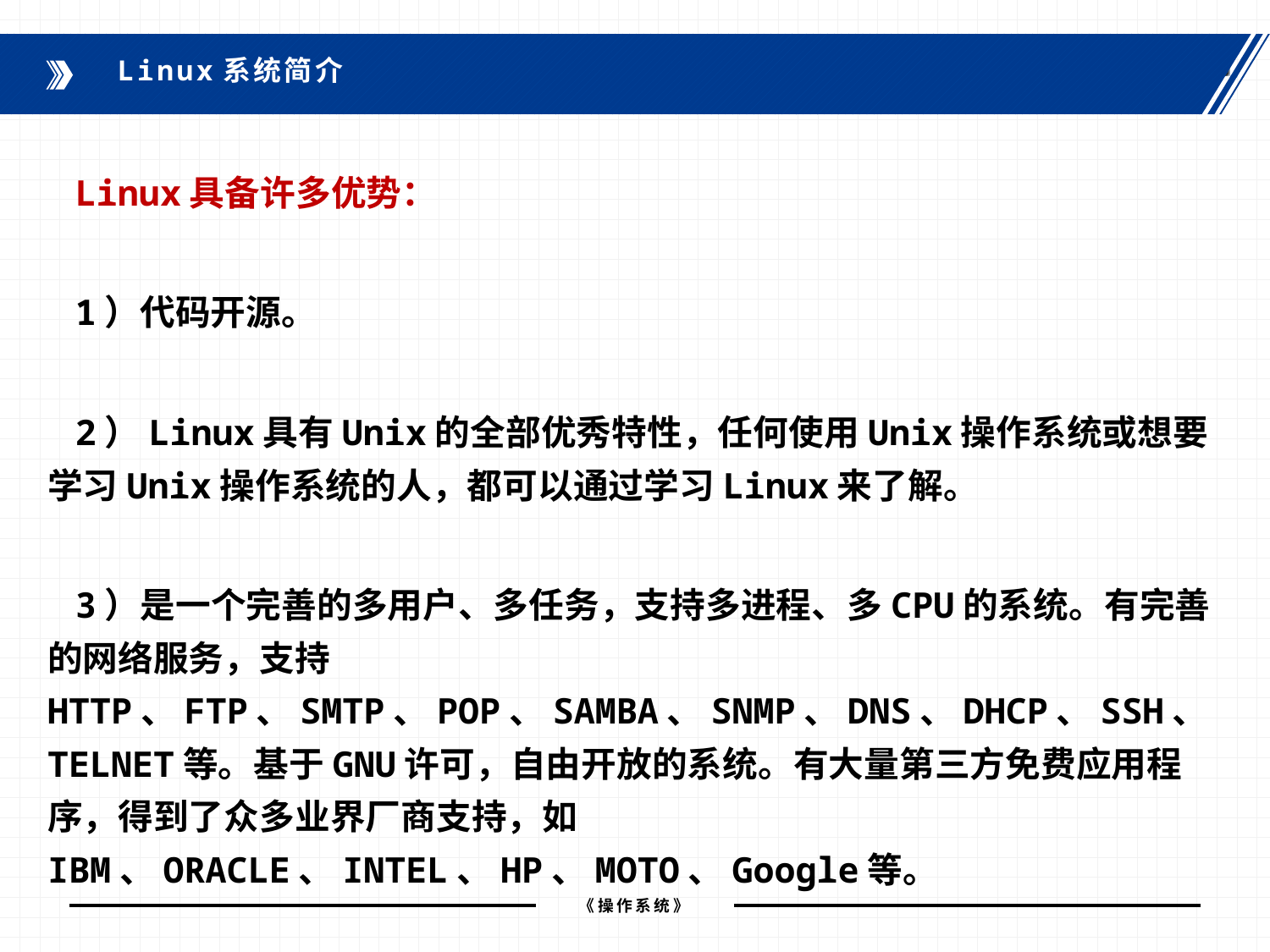

Linux系统简介
Linux具备许多优势：

1）代码开源。

2）Linux具有Unix的全部优秀特性，任何使用Unix操作系统或想要学习Unix操作系统的人，都可以通过学习Linux来了解。

3）是一个完善的多用户、多任务，支持多进程、多CPU的系统。有完善的网络服务，支持HTTP、FTP、SMTP、POP、SAMBA、SNMP、DNS、DHCP、SSH、TELNET等。基于GNU许可，自由开放的系统。有大量第三方免费应用程序，得到了众多业界厂商支持，如IBM、ORACLE、INTEL、HP、MOTO、Google等。